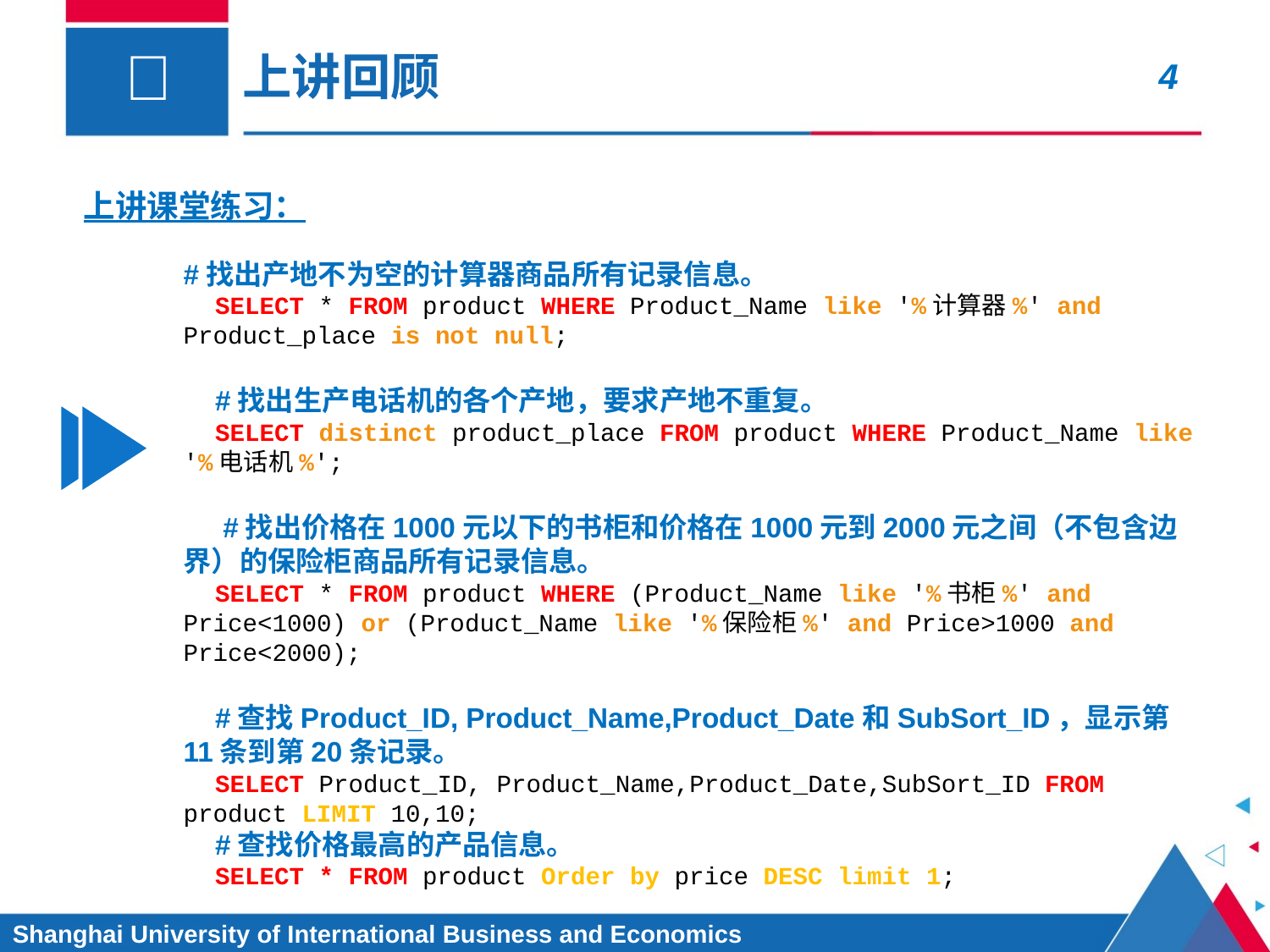

# 上讲回顾
上讲课堂练习：
#找出产地不为空的计算器商品所有记录信息。
SELECT * FROM product WHERE Product_Name like '%计算器%' and Product_place is not null;

#找出生产电话机的各个产地，要求产地不重复。
SELECT distinct product_place FROM product WHERE Product_Name like '%电话机%';

 #找出价格在1000元以下的书柜和价格在1000元到2000元之间（不包含边界）的保险柜商品所有记录信息。
SELECT * FROM product WHERE (Product_Name like '%书柜%' and Price<1000) or (Product_Name like '%保险柜%' and Price>1000 and Price<2000);

#查找Product_ID, Product_Name,Product_Date和SubSort_ID，显示第11条到第20条记录。
SELECT Product_ID, Product_Name,Product_Date,SubSort_ID FROM product LIMIT 10,10;
#查找价格最高的产品信息。
SELECT * FROM product Order by price DESC limit 1;